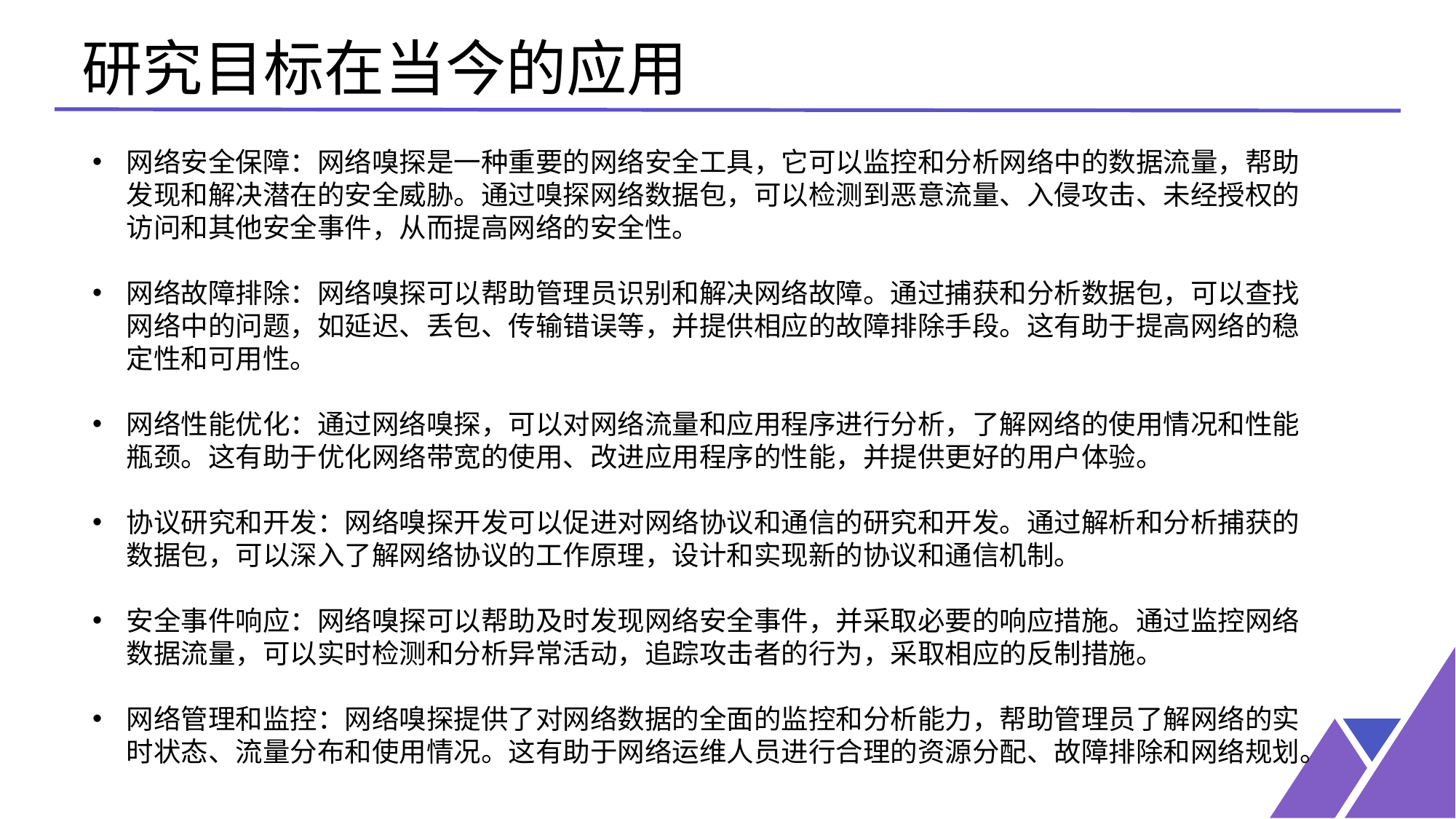

研究目标在当今的应用
网络安全保障：网络嗅探是一种重要的网络安全工具，它可以监控和分析网络中的数据流量，帮助发现和解决潜在的安全威胁。通过嗅探网络数据包，可以检测到恶意流量、入侵攻击、未经授权的访问和其他安全事件，从而提高网络的安全性。

网络故障排除：网络嗅探可以帮助管理员识别和解决网络故障。通过捕获和分析数据包，可以查找网络中的问题，如延迟、丢包、传输错误等，并提供相应的故障排除手段。这有助于提高网络的稳定性和可用性。

网络性能优化：通过网络嗅探，可以对网络流量和应用程序进行分析，了解网络的使用情况和性能瓶颈。这有助于优化网络带宽的使用、改进应用程序的性能，并提供更好的用户体验。

协议研究和开发：网络嗅探开发可以促进对网络协议和通信的研究和开发。通过解析和分析捕获的数据包，可以深入了解网络协议的工作原理，设计和实现新的协议和通信机制。

安全事件响应：网络嗅探可以帮助及时发现网络安全事件，并采取必要的响应措施。通过监控网络数据流量，可以实时检测和分析异常活动，追踪攻击者的行为，采取相应的反制措施。

网络管理和监控：网络嗅探提供了对网络数据的全面的监控和分析能力，帮助管理员了解网络的实时状态、流量分布和使用情况。这有助于网络运维人员进行合理的资源分配、故障排除和网络规划。